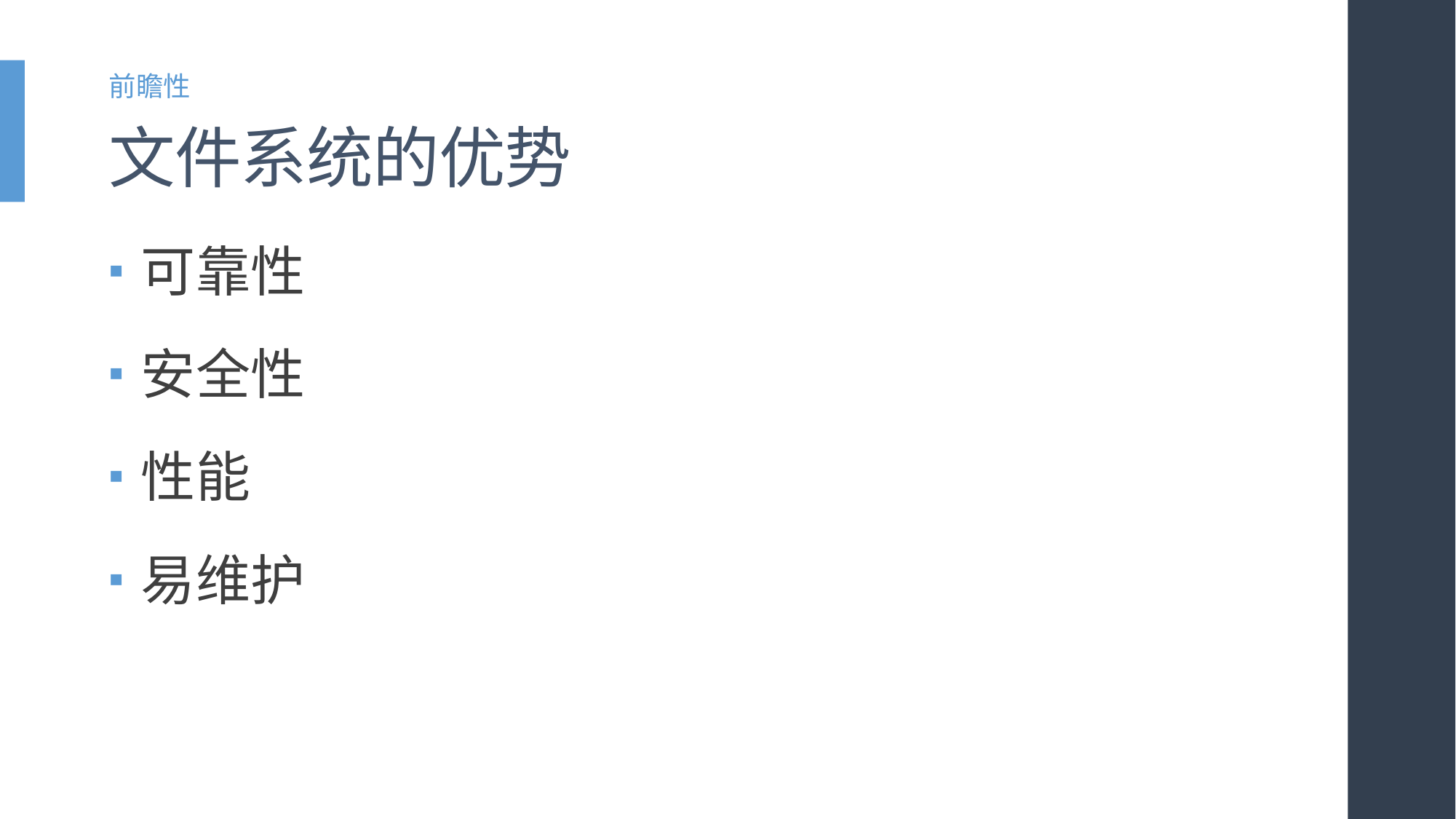

前瞻性
# 文件系统的优势
可靠性
安全性
性能
易维护